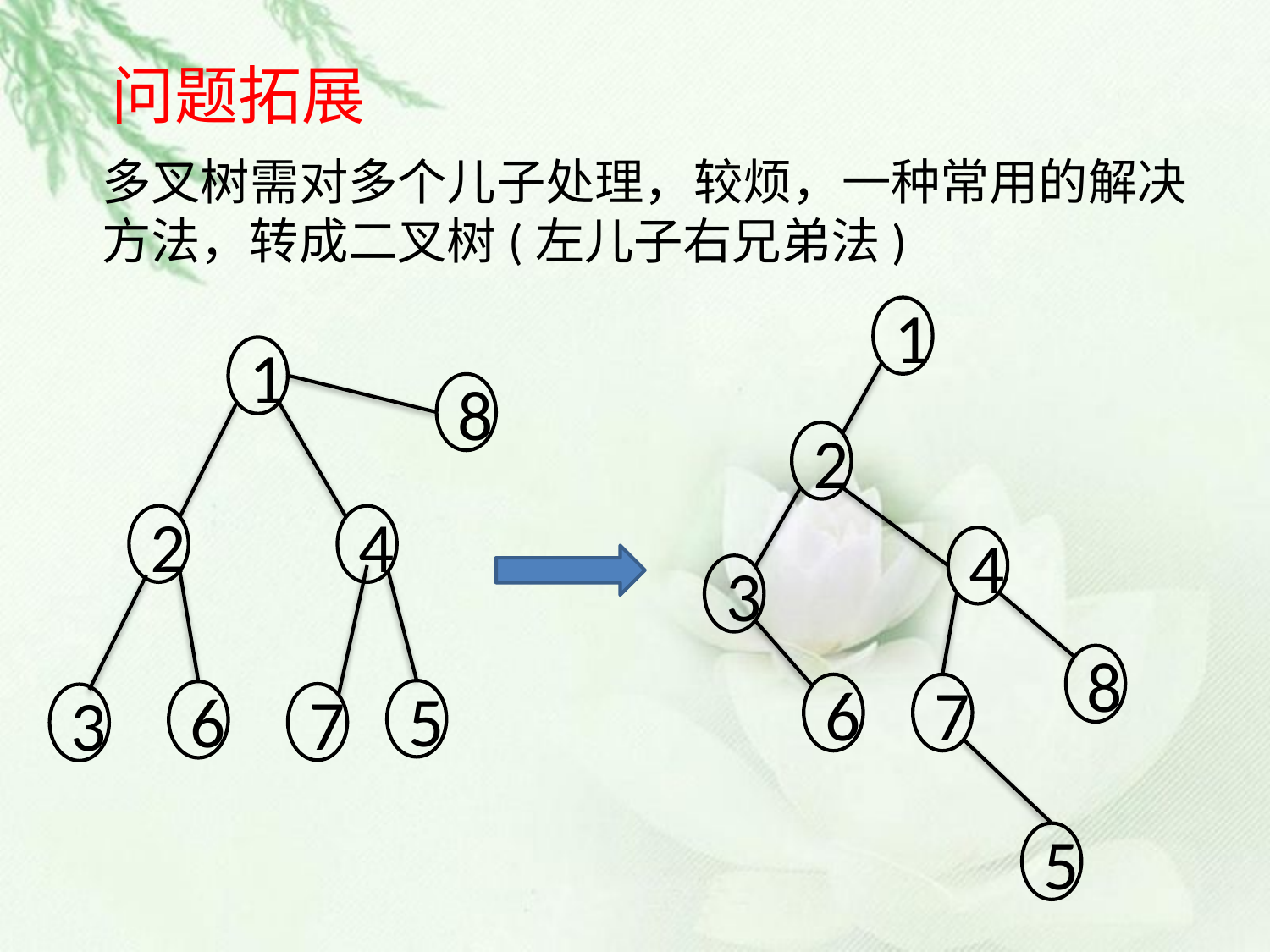

问题拓展
多叉树需对多个儿子处理，较烦，一种常用的解决方法，转成二叉树(左儿子右兄弟法)
1
1
8
2
4
5
6
7
3
2
4

3
8
6
7
5